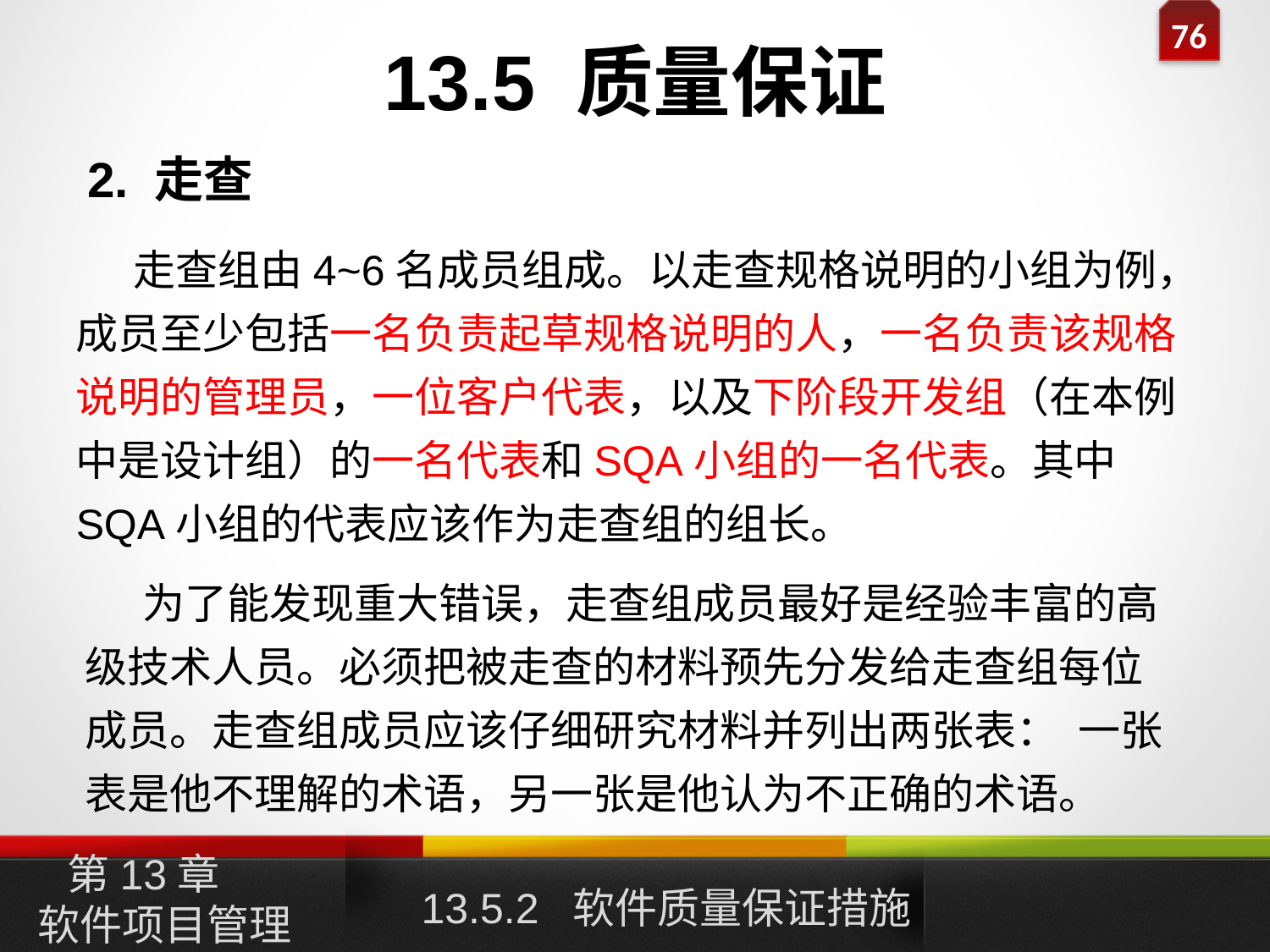

# 13.5 质量保证
2. 走查
     走查组由4~6名成员组成。以走查规格说明的小组为例，成员至少包括一名负责起草规格说明的人，一名负责该规格说明的管理员，一位客户代表，以及下阶段开发组（在本例中是设计组）的一名代表和SQA小组的一名代表。其中SQA小组的代表应该作为走查组的组长。
     为了能发现重大错误，走查组成员最好是经验丰富的高级技术人员。必须把被走查的材料预先分发给走查组每位成员。走查组成员应该仔细研究材料并列出两张表：  一张表是他不理解的术语，另一张是他认为不正确的术语。
第13章
软件项目管理
13.5.2  软件质量保证措施